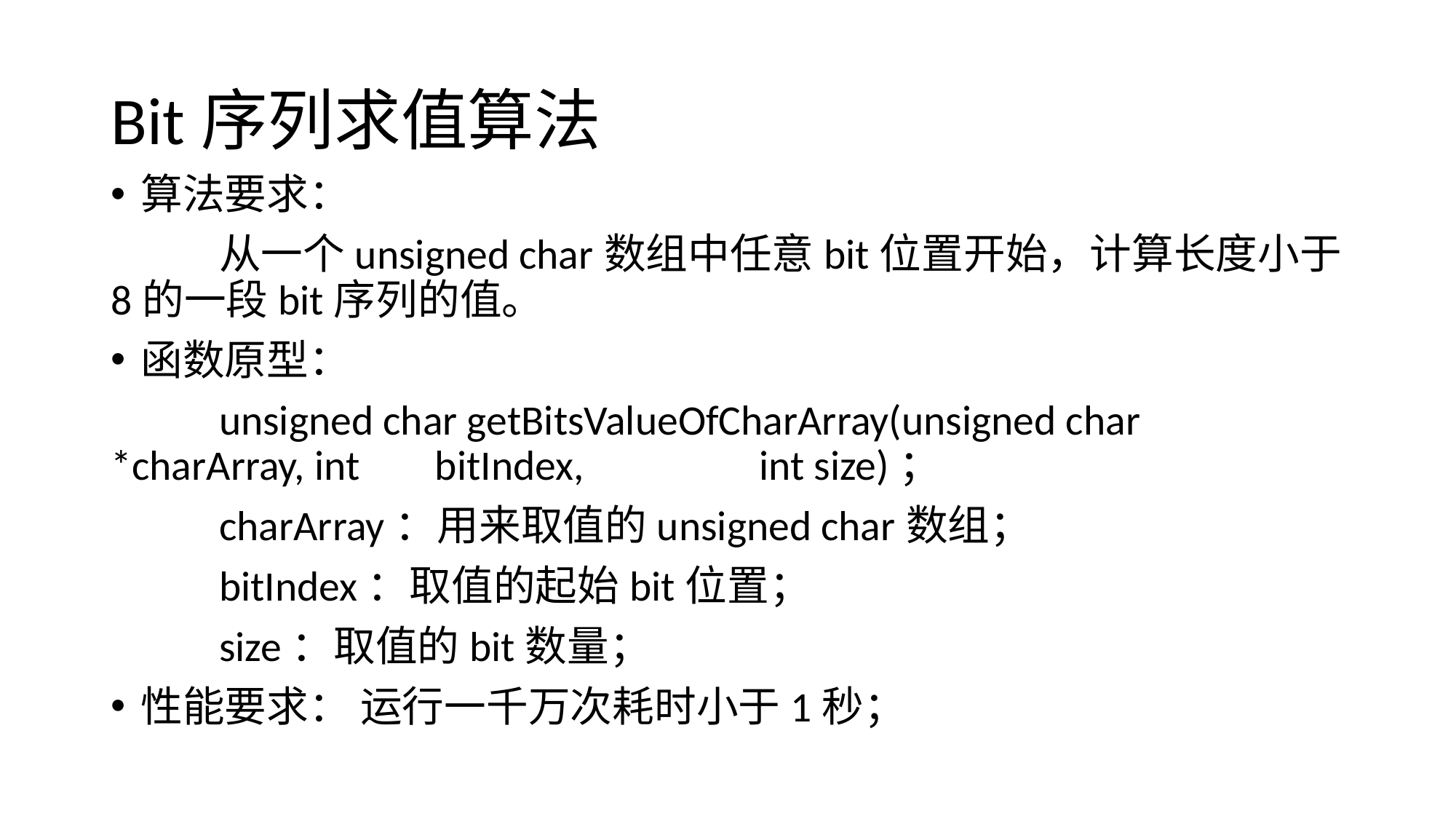

# Bit序列求值算法
算法要求：
	从一个unsigned char数组中任意bit位置开始，计算长度小于8的一段bit序列的值。
函数原型：
	unsigned char getBitsValueOfCharArray(unsigned char *charArray, int 	bitIndex, 		int size)；
	charArray：用来取值的unsigned char数组；
	bitIndex：取值的起始bit位置；
	size：取值的bit数量；
性能要求： 运行一千万次耗时小于1秒；